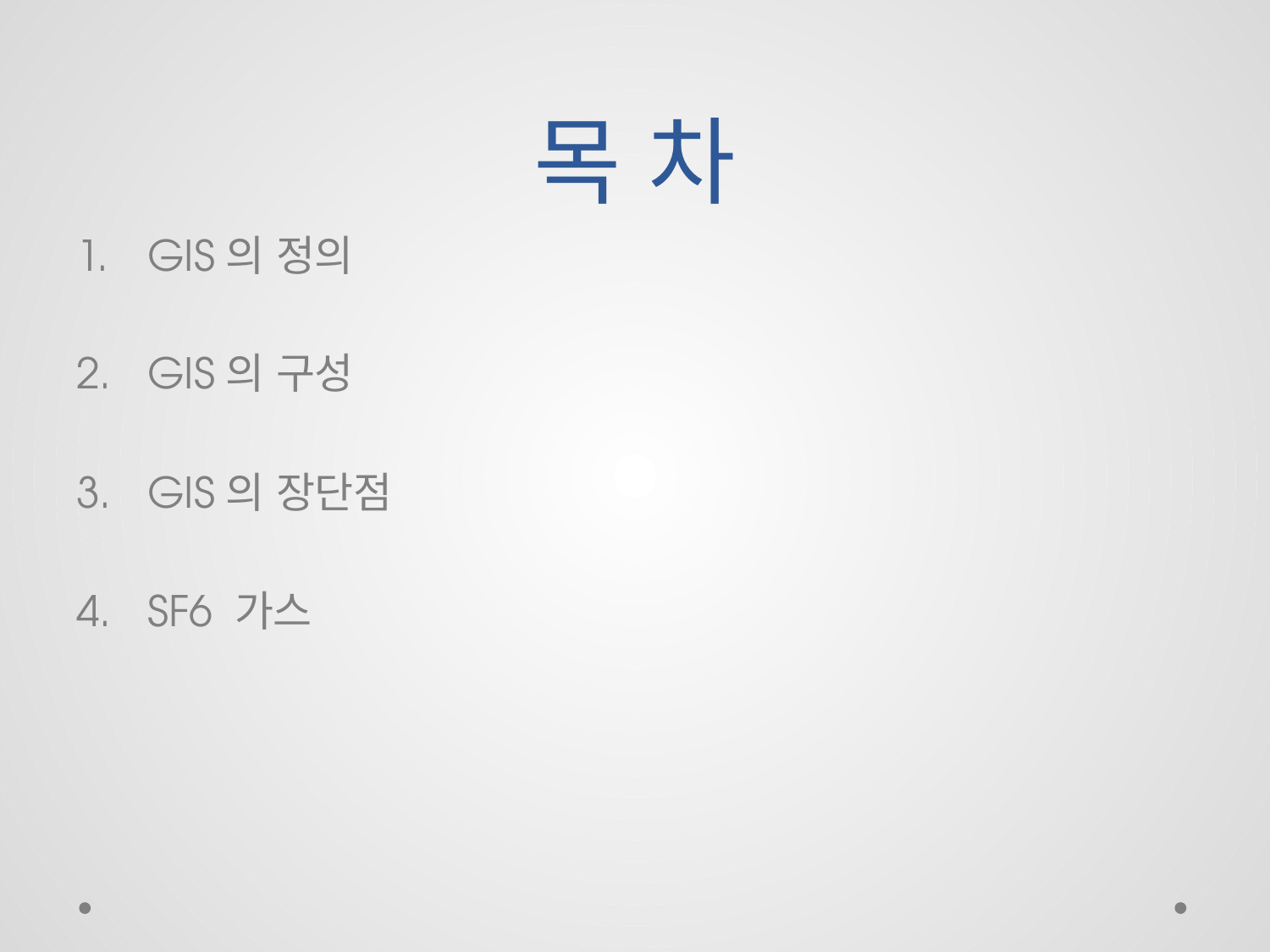

# 목 차
GIS의 정의

GIS의 구성

GIS의 장단점

SF6 가스